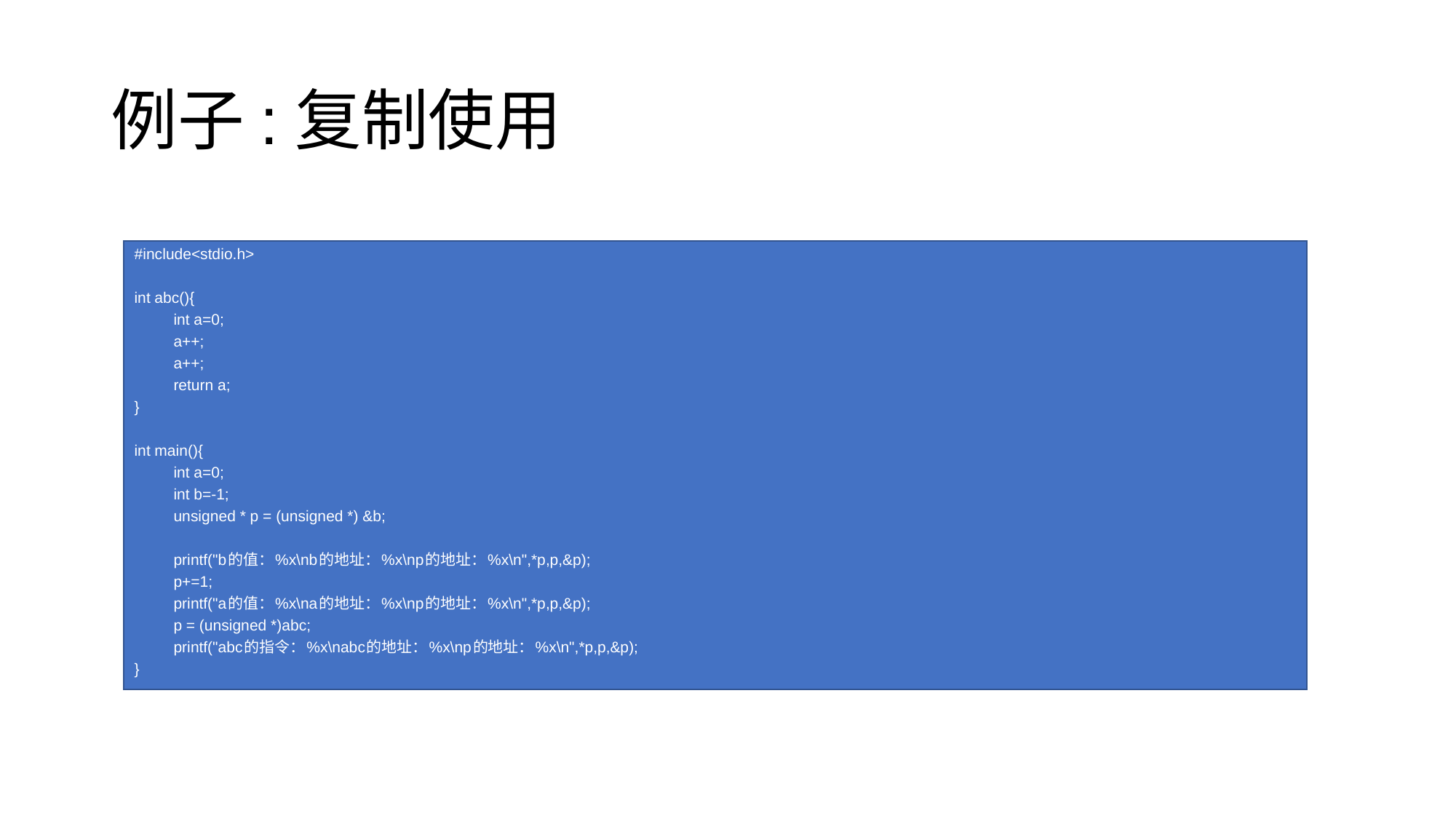

# 例子:复制使用
#include<stdio.h>

int abc(){
	int a=0;
	a++;
	a++;
	return a;
}

int main(){
	int a=0;
	int b=-1;
	unsigned * p = (unsigned *) &b;

	printf("b的值：%x\nb的地址：%x\np的地址：%x\n",*p,p,&p);
	p+=1;
	printf("a的值：%x\na的地址：%x\np的地址：%x\n",*p,p,&p);
	p = (unsigned *)abc;
	printf("abc的指令：%x\nabc的地址：%x\np的地址：%x\n",*p,p,&p);
}